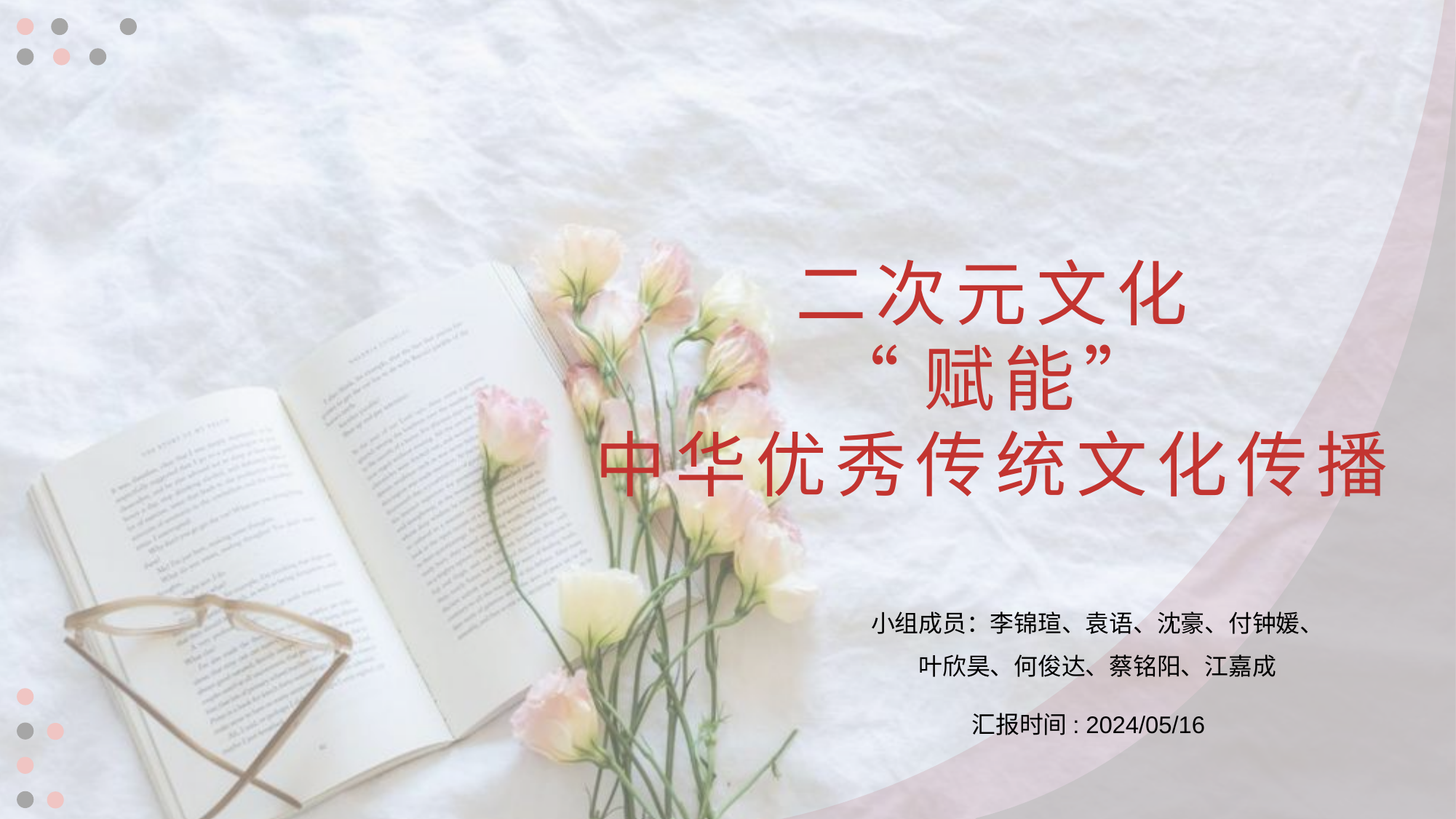

二次元文化
“赋能”
中华优秀传统文化传播
小组成员：李锦瑄、袁语、沈豪、付钟媛、
叶欣昊、何俊达、蔡铭阳、江嘉成
汇报时间: 2024/05/16